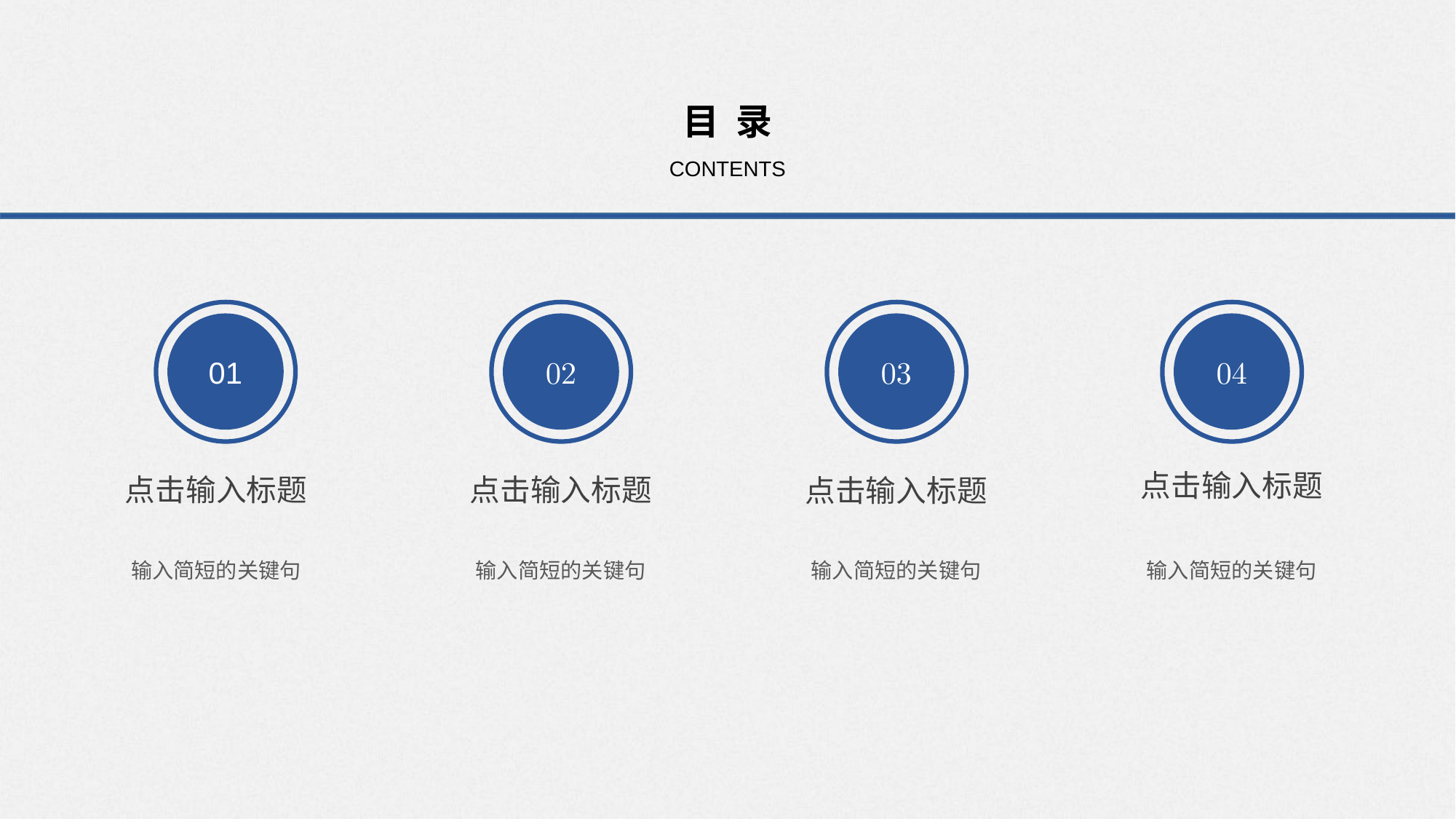

目  录
CONTENTS

01

02

03

04
点击输入标题
点击输入标题
点击输入标题
点击输入标题
输入简短的关键句
输入简短的关键句
输入简短的关键句
输入简短的关键句